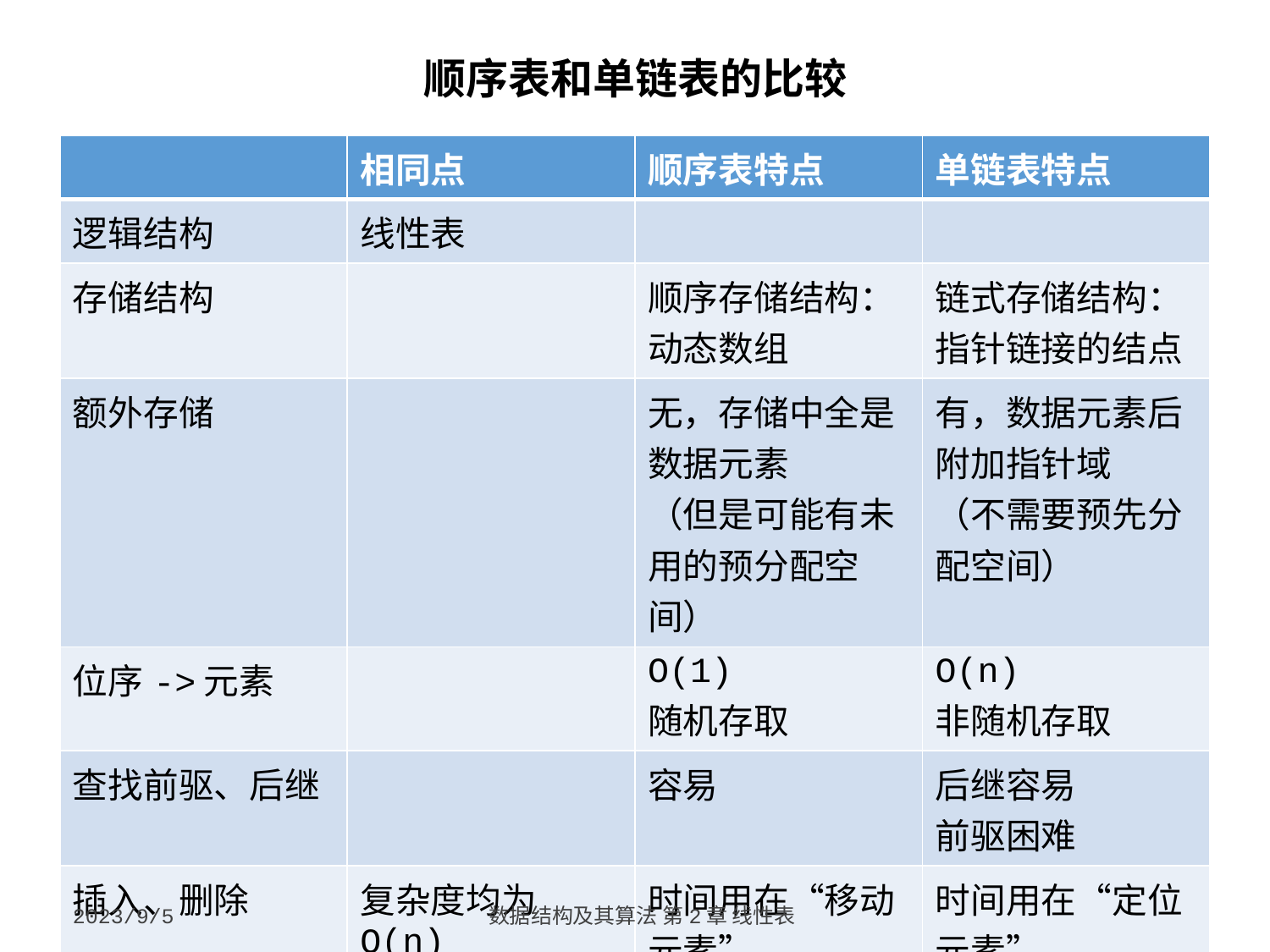

顺序表和单链表的比较
|  | 相同点 | 顺序表特点 | 单链表特点 |
| --- | --- | --- | --- |
| 逻辑结构 | 线性表 |  |  |
| 存储结构 |  | 顺序存储结构： 动态数组 | 链式存储结构： 指针链接的结点 |
| 额外存储 |  | 无，存储中全是数据元素 （但是可能有未用的预分配空间） | 有，数据元素后附加指针域 （不需要预先分配空间） |
| 位序->元素 |  | O(1) 随机存取 | O(n) 非随机存取 |
| 查找前驱、后继 |  | 容易 | 后继容易 前驱困难 |
| 插入、删除 | 复杂度均为O(n) | 时间用在“移动元素” | 时间用在“定位元素” |
2023/9/5
数据结构及其算法 第2章 线性表
33